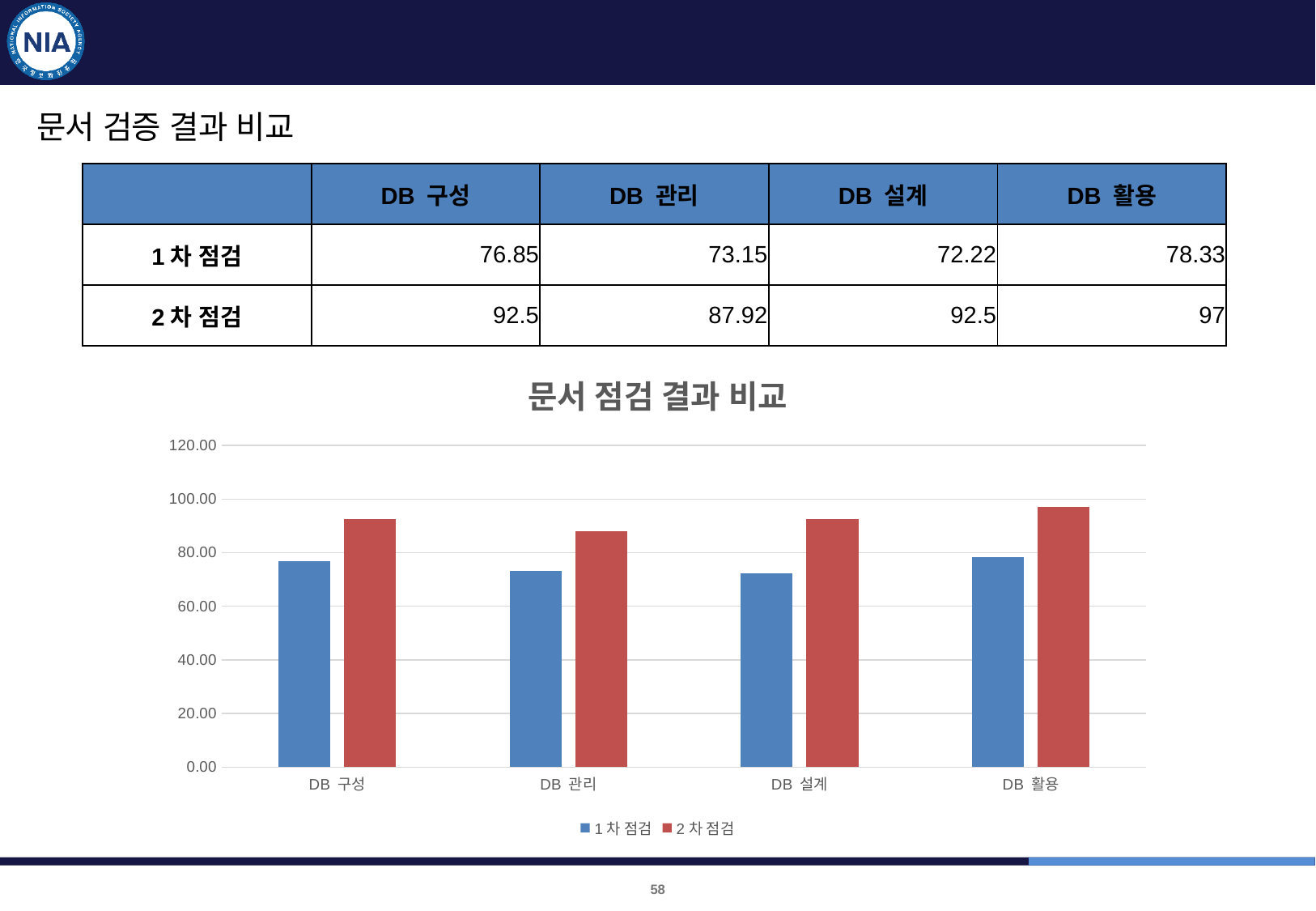

품질진단 결과 : 점검 향상도 비교
문서 검증 결과 비교
|  | DB 구성 | DB 관리 | DB 설계 | DB 활용 |
| --- | --- | --- | --- | --- |
| 1차 점검 | 76.85 | 73.15 | 72.22 | 78.33 |
| 2차 점검 | 92.5 | 87.92 | 92.5 | 97 |

### Chart: 문서 점검 결과 비교

| Category | 1차 점검 | 2차 점검 |
|---|---|---|
| DB 구성 | 76.85333333333332 | 92.5 |
| DB 관리 | 73.14888888888889 | 87.91999999999999 |
| DB 설계 | 72.22222222222223 | 92.5 |
| DB 활용 | 78.33333333333333 | 97.0 |